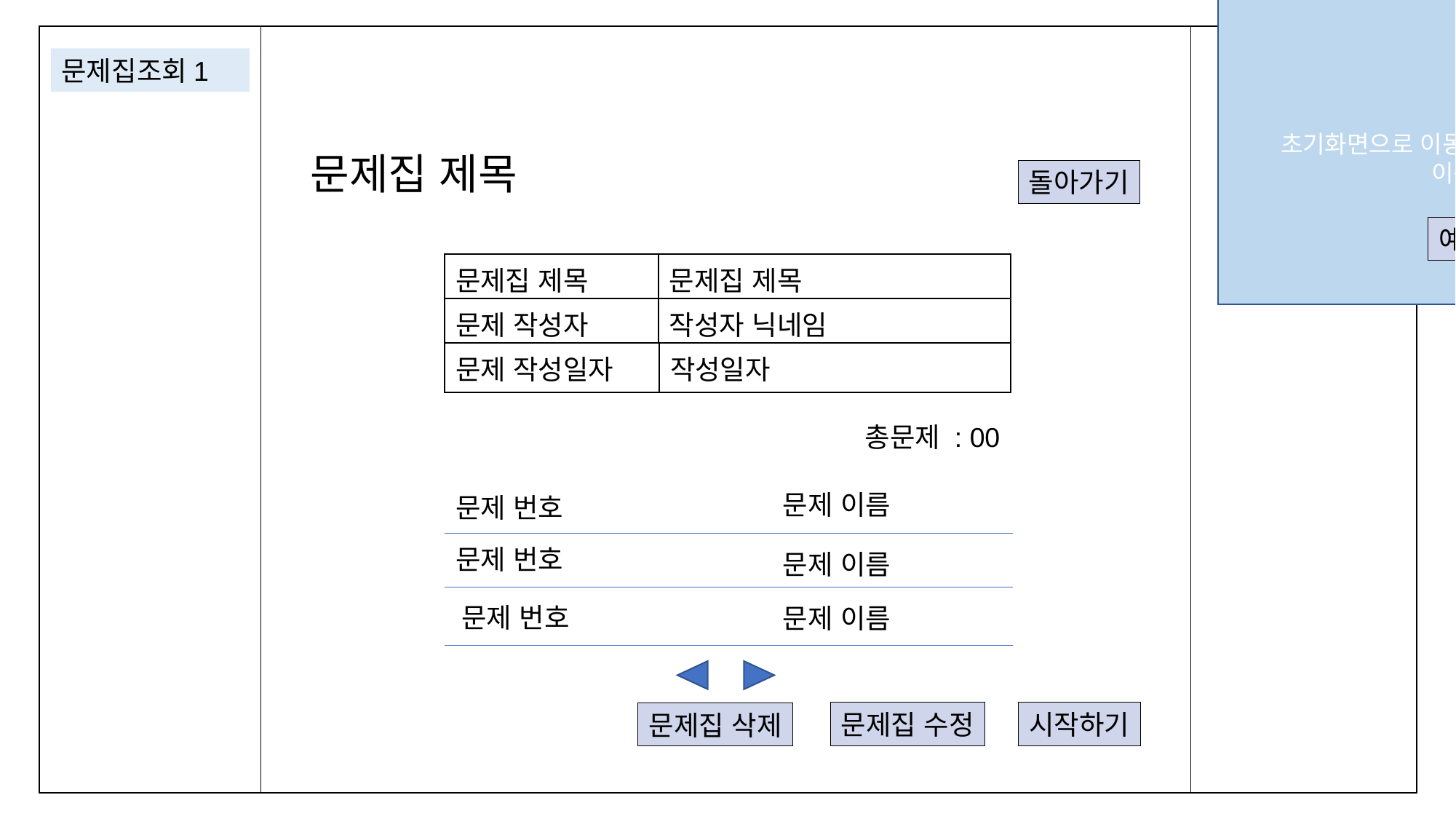

Alert!
초기화면으로 이동시 데이터가 삭제될 수 있습니다.
이동하시겠습니까??

문제집조회1
문제집 제목
돌아가기
아니오
예
| 문제집 제목 | 문제집 제목 |
| --- | --- |
| 문제 작성자 | 작성자 닉네임 |
| 문제 작성일자 | 작성일자 |
| --- | --- |
총문제 : 00
문제 이름
문제 번호
문제 번호
문제 이름
문제 번호
문제 이름

문제집 수정
시작하기
문제집 삭제